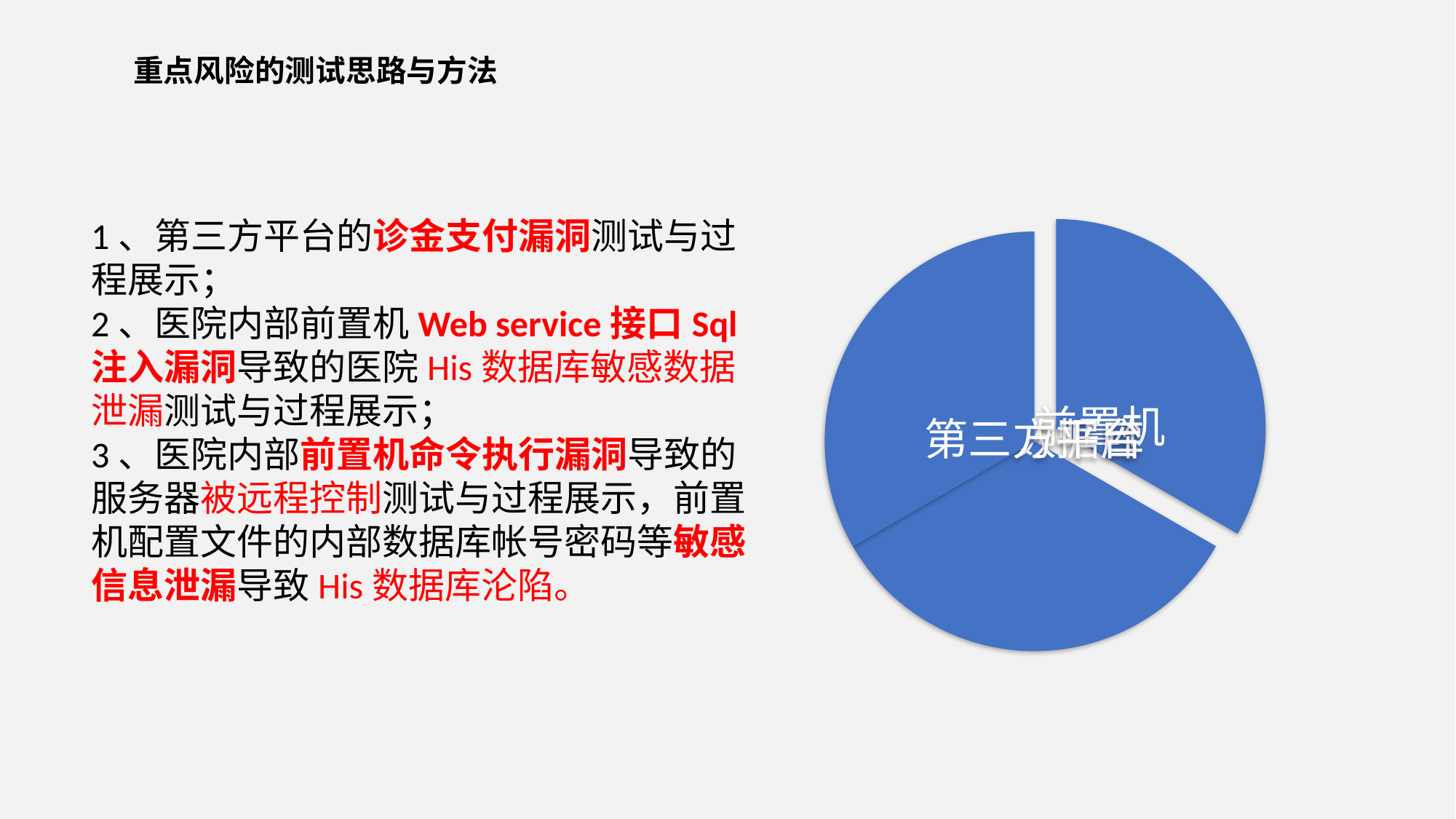

重点风险的测试思路与方法
内部前置机
内部数据库
第三方平台
1、第三方平台的诊金支付漏洞测试与过程展示；
2、医院内部前置机Web service接口Sql注入漏洞导致的医院His数据库敏感数据泄漏测试与过程展示；
3、医院内部前置机命令执行漏洞导致的服务器被远程控制测试与过程展示，前置机配置文件的内部数据库帐号密码等敏感信息泄漏导致His数据库沦陷。